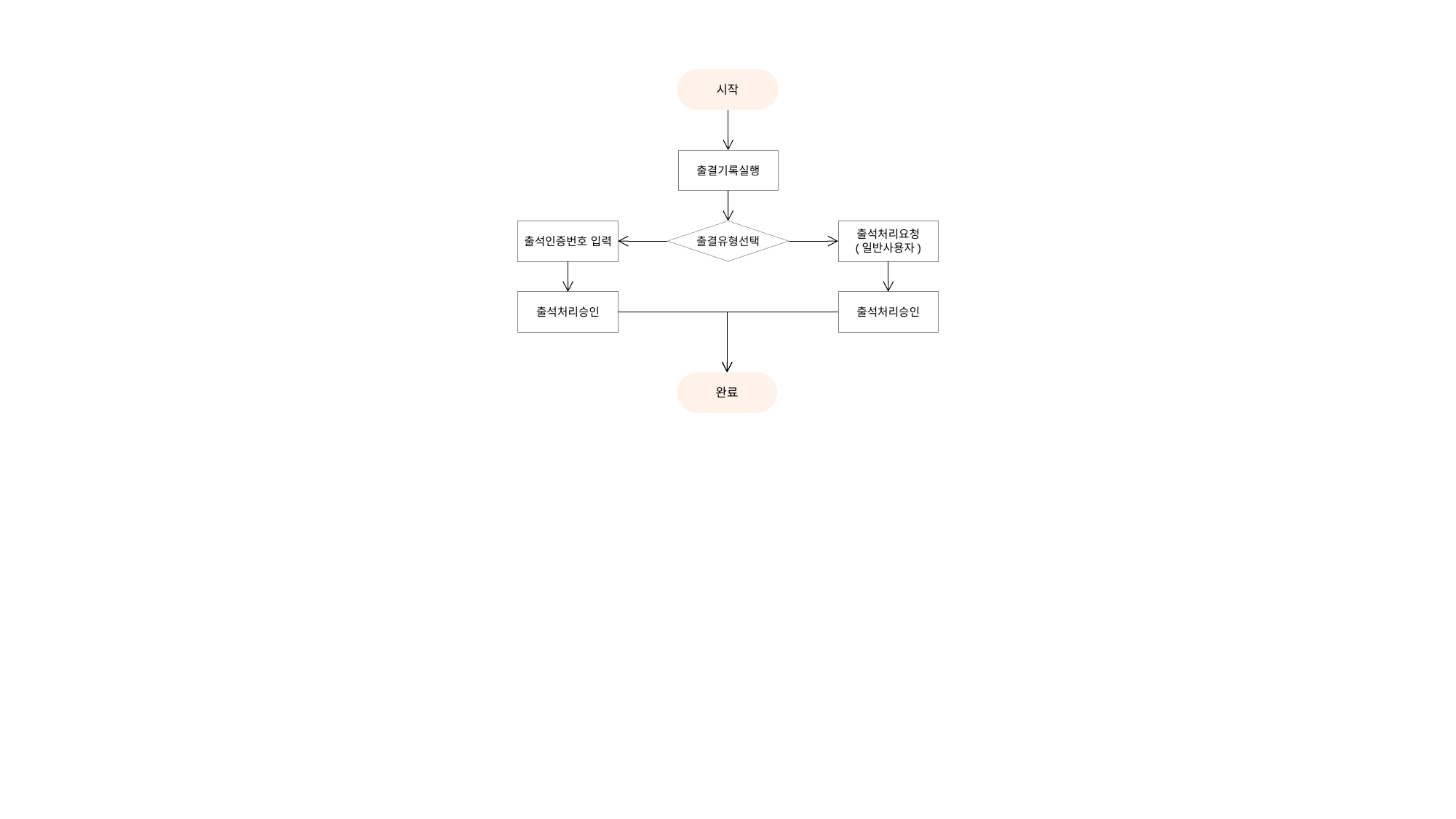

시작
출결기록실행
출석인증번호 입력
출결유형선택
출석처리요청
(일반사용자)
출석처리승인
출석처리승인
완료